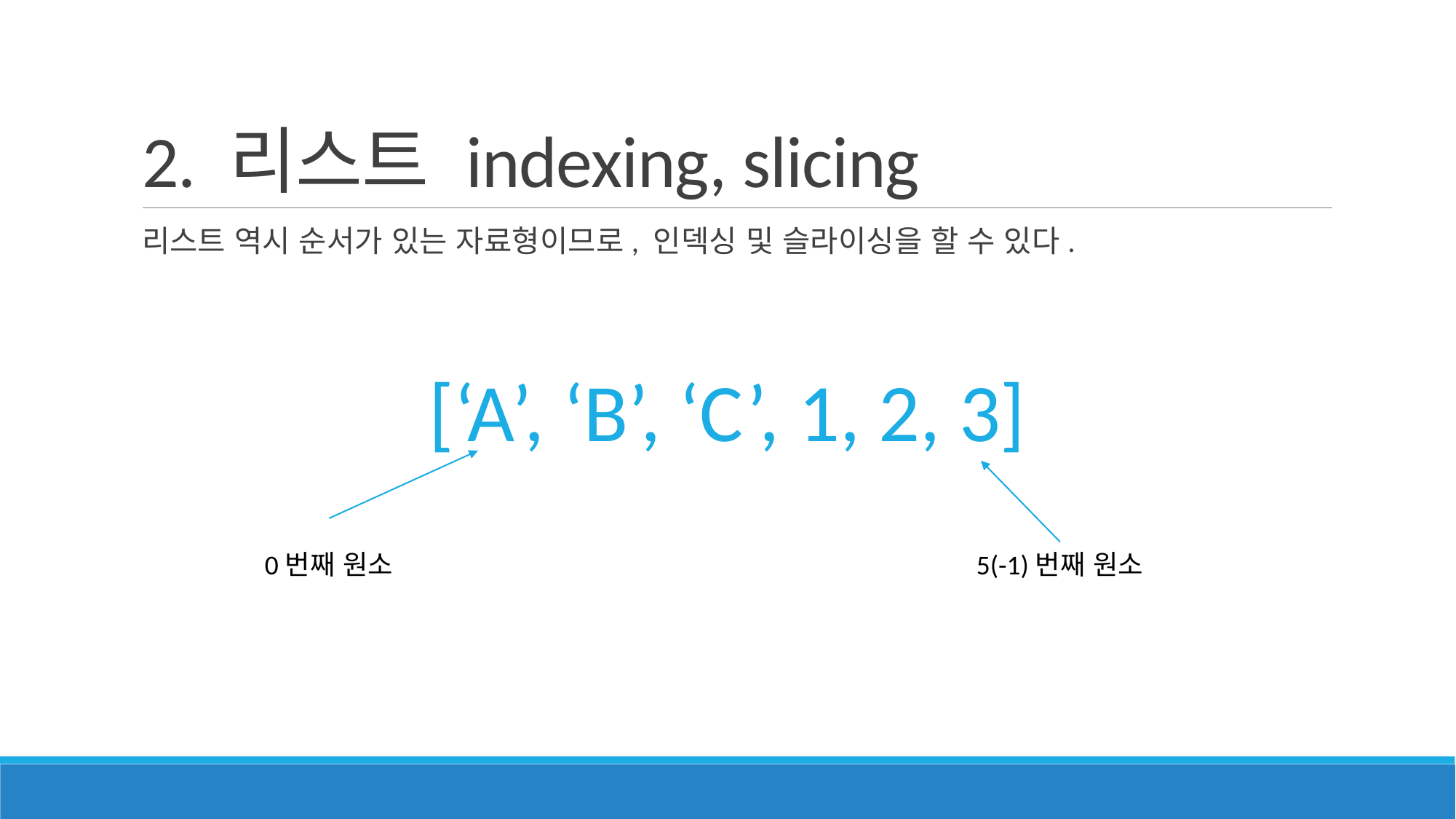

# 2. 리스트 indexing, slicing
리스트 역시 순서가 있는 자료형이므로, 인덱싱 및 슬라이싱을 할 수 있다.

[‘A’, ‘B’, ‘C’, 1, 2, 3]
0번째 원소
5(-1)번째 원소